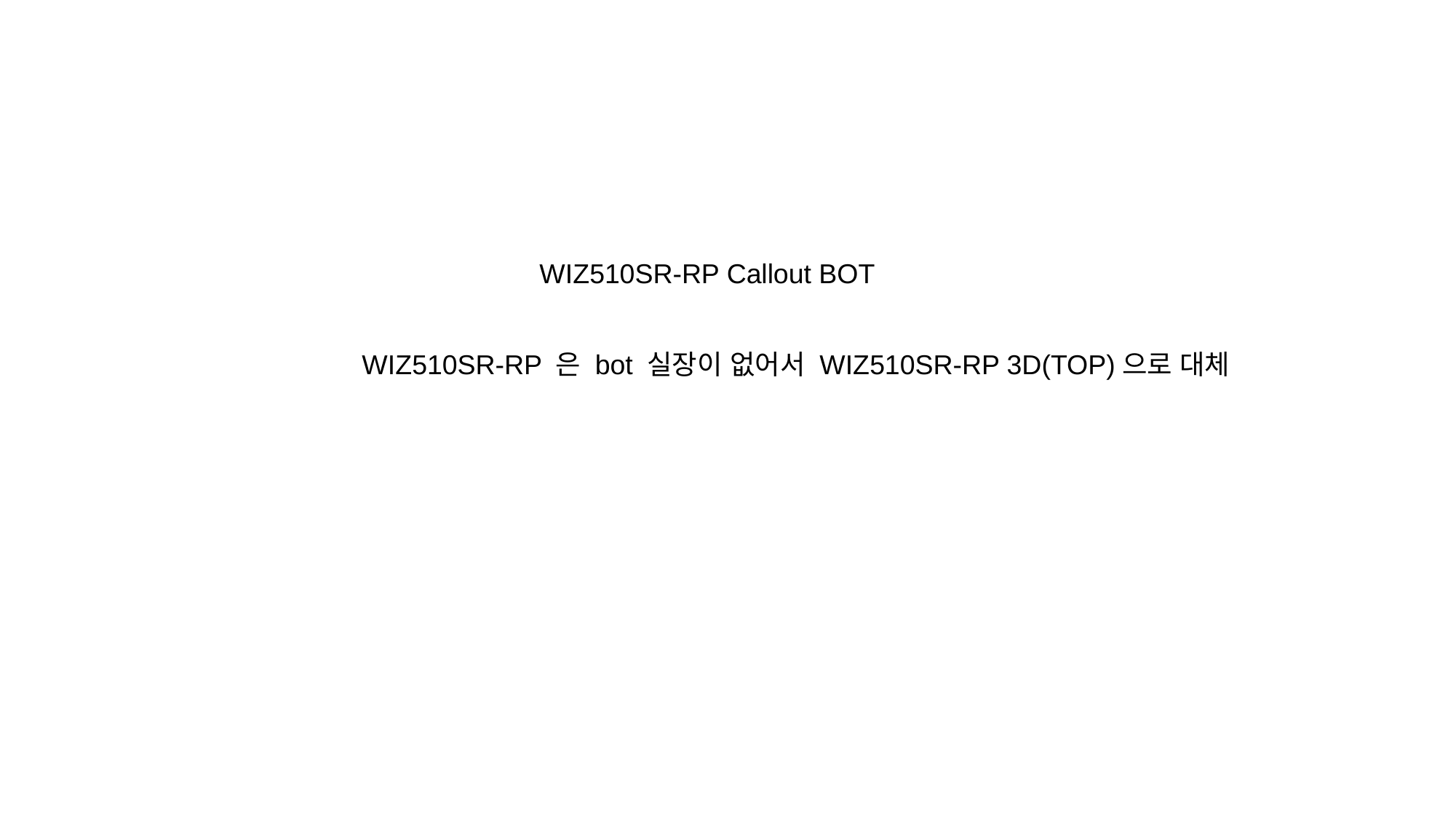

WIZ510SR-RP Callout BOT
WIZ510SR-RP 은 bot 실장이 없어서 WIZ510SR-RP 3D(TOP)으로 대체